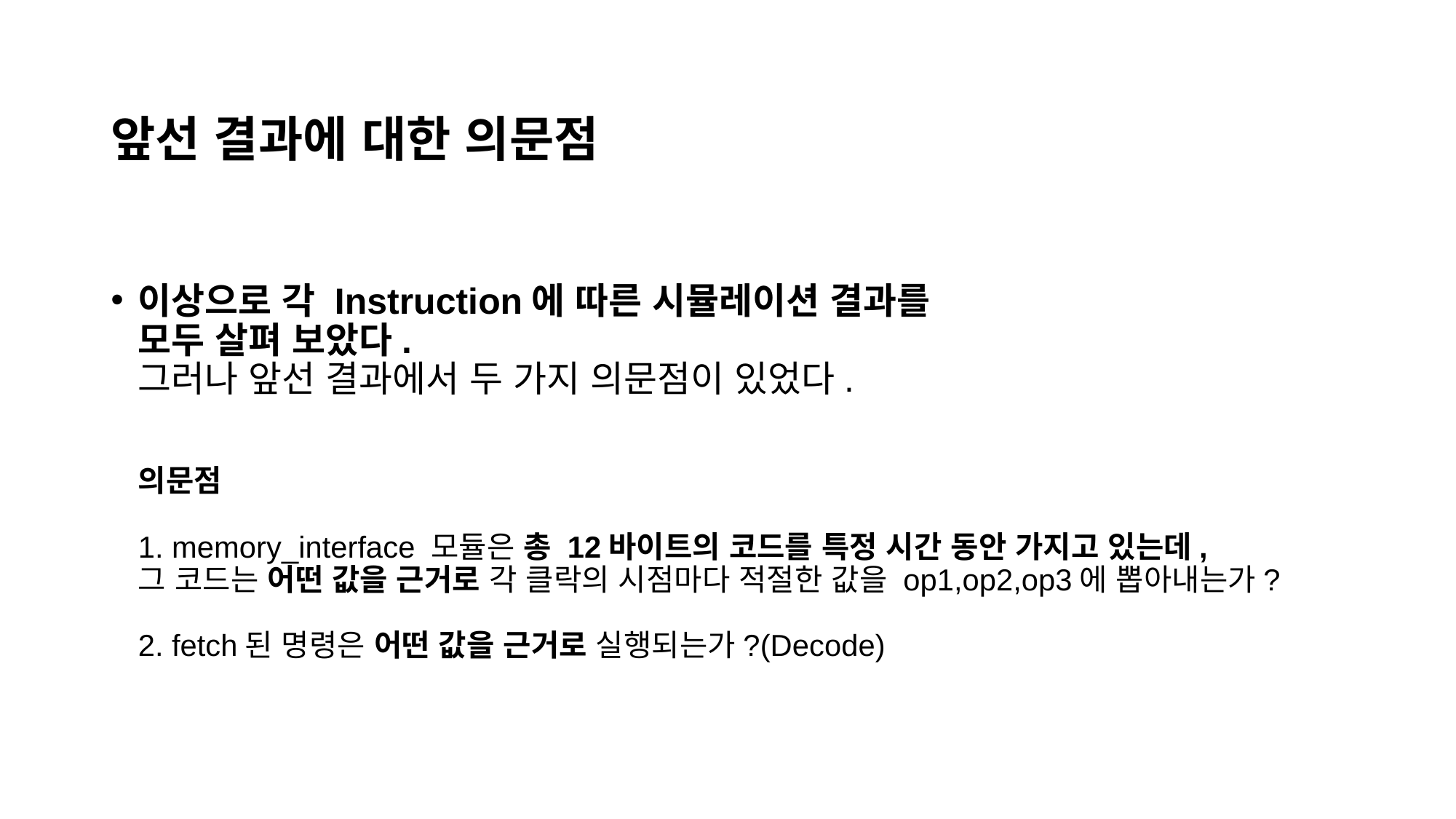

앞선 결과에 대한 의문점

이상으로 각 Instruction에 따른 시뮬레이션 결과를
모두 살펴 보았다.
그러나 앞선 결과에서 두 가지 의문점이 있었다.
의문점
1. memory_interface 모듈은 총 12바이트의 코드를 특정 시간 동안 가지고 있는데,
그 코드는 어떤 값을 근거로 각 클락의 시점마다 적절한 값을 op1,op2,op3에 뽑아내는가?
2. fetch된 명령은 어떤 값을 근거로 실행되는가?(Decode)